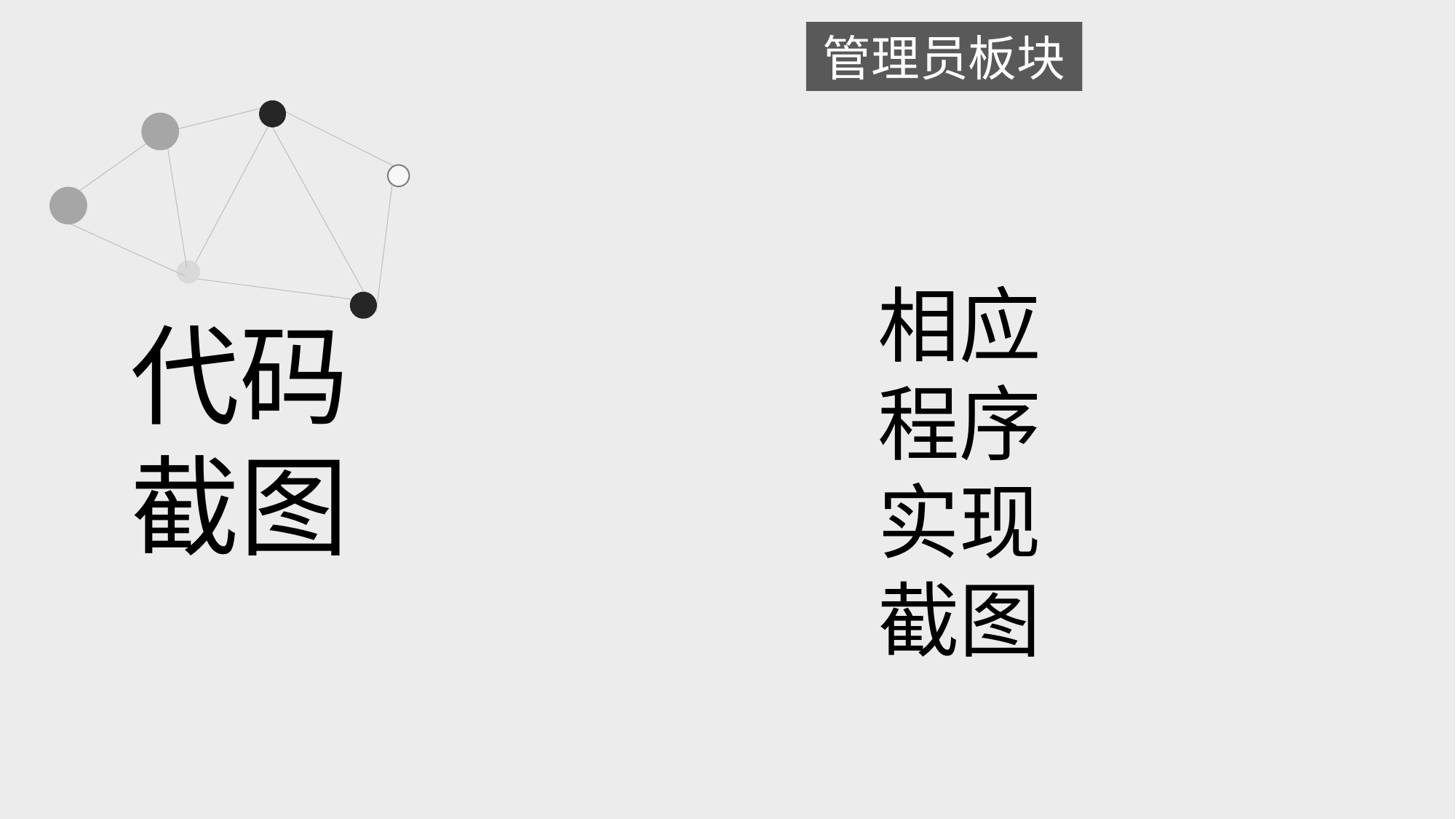

管理员板块

相应
程序
实现
截图

代码
截图